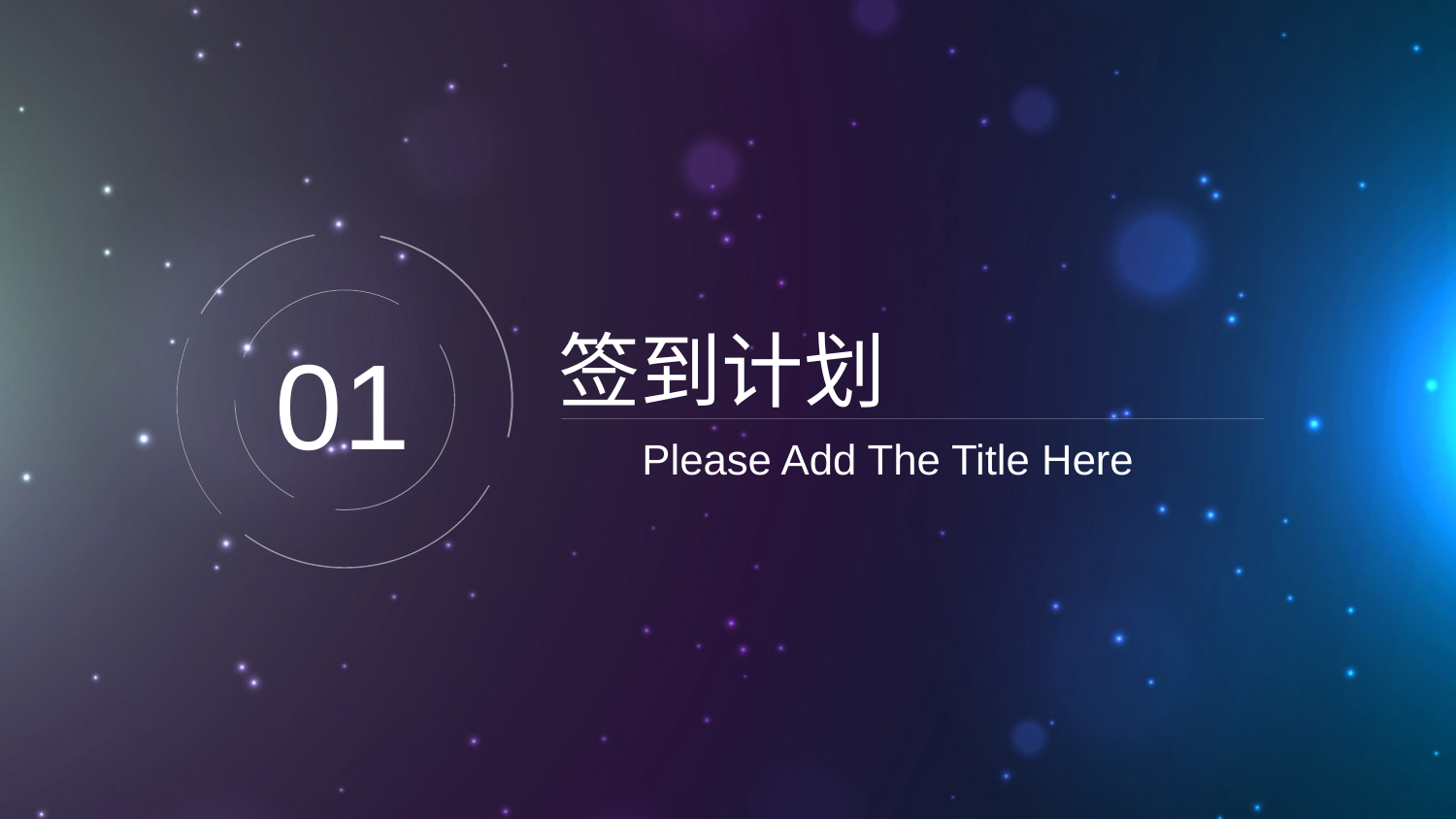

签到计划
01
Please Add The Title Here